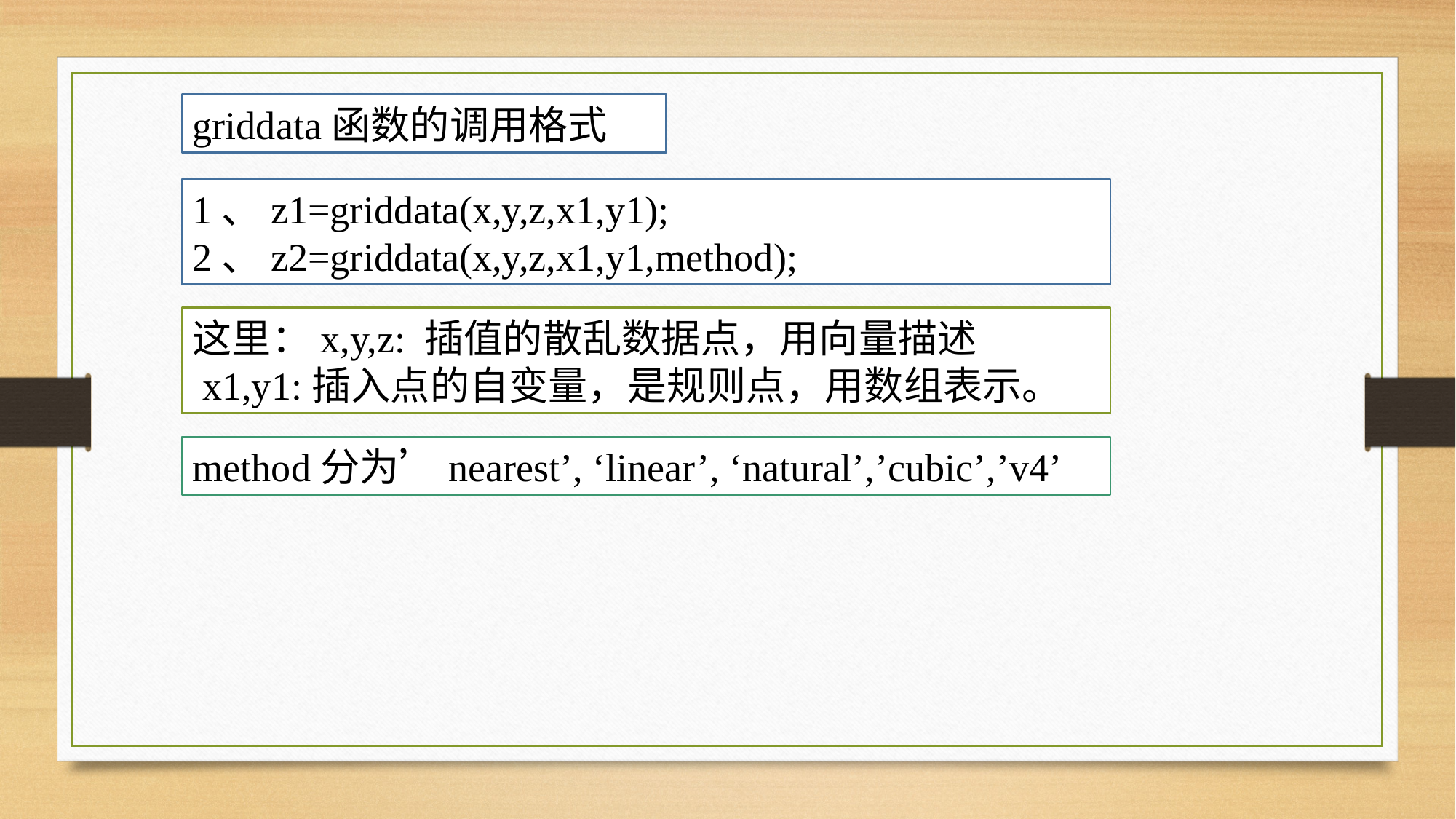

griddata函数的调用格式
1、z1=griddata(x,y,z,x1,y1);
2、z2=griddata(x,y,z,x1,y1,method);
这里：x,y,z: 插值的散乱数据点，用向量描述
 x1,y1:插入点的自变量，是规则点，用数组表示。
method分为’nearest’, ‘linear’, ‘natural’,’cubic’,’v4’